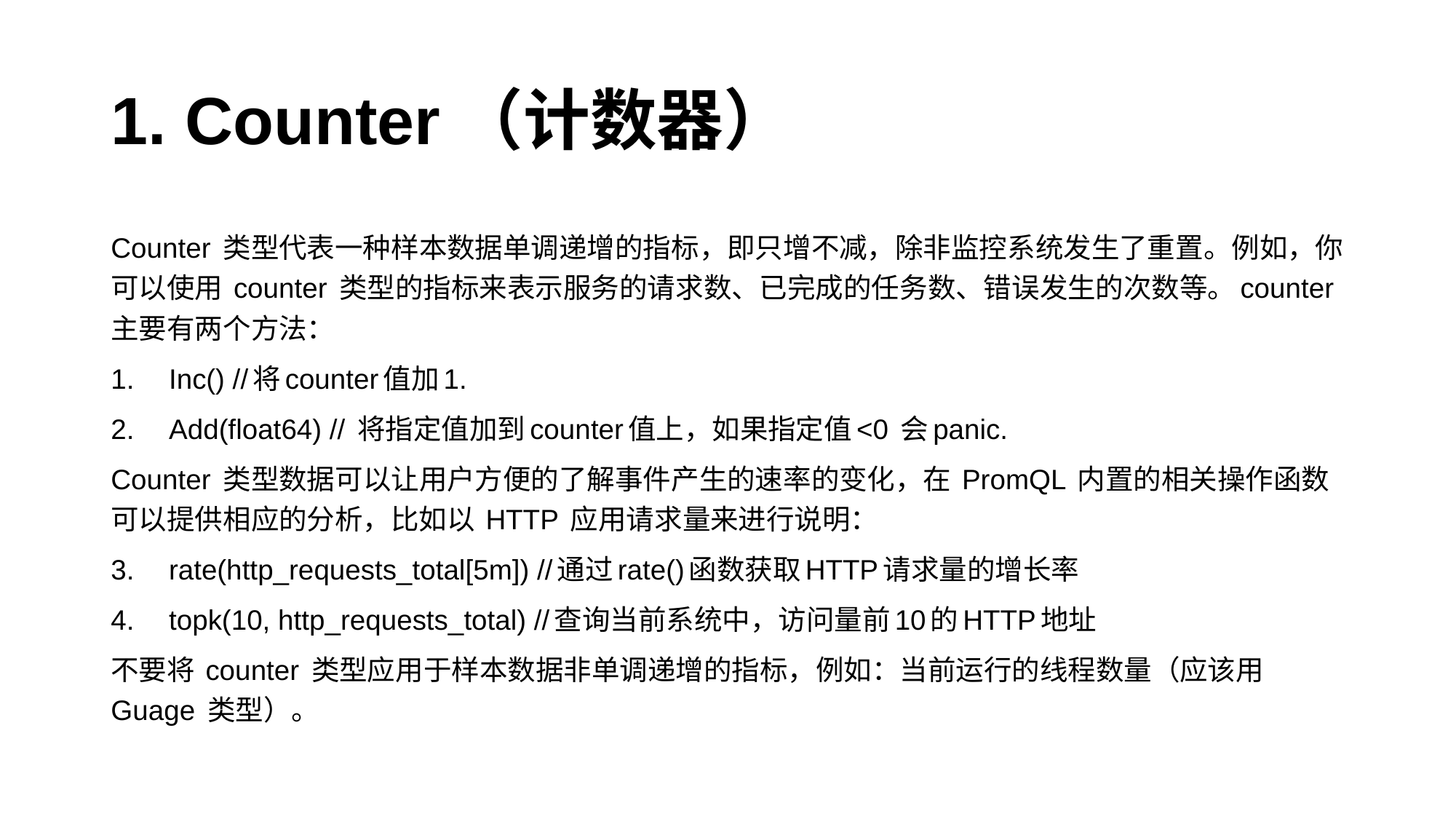

# 1. Counter（计数器）
Counter 类型代表一种样本数据单调递增的指标，即只增不减，除非监控系统发生了重置。例如，你可以使用 counter 类型的指标来表示服务的请求数、已完成的任务数、错误发生的次数等。counter 主要有两个方法：
Inc() //将counter值加1.
Add(float64) // 将指定值加到counter值上，如果指定值<0 会panic.
Counter 类型数据可以让用户方便的了解事件产生的速率的变化，在 PromQL 内置的相关操作函数可以提供相应的分析，比如以 HTTP 应用请求量来进行说明：
rate(http_requests_total[5m]) //通过rate()函数获取HTTP请求量的增长率
topk(10, http_requests_total) //查询当前系统中，访问量前10的HTTP地址
不要将 counter 类型应用于样本数据非单调递增的指标，例如：当前运行的线程数量（应该用 Guage 类型）。